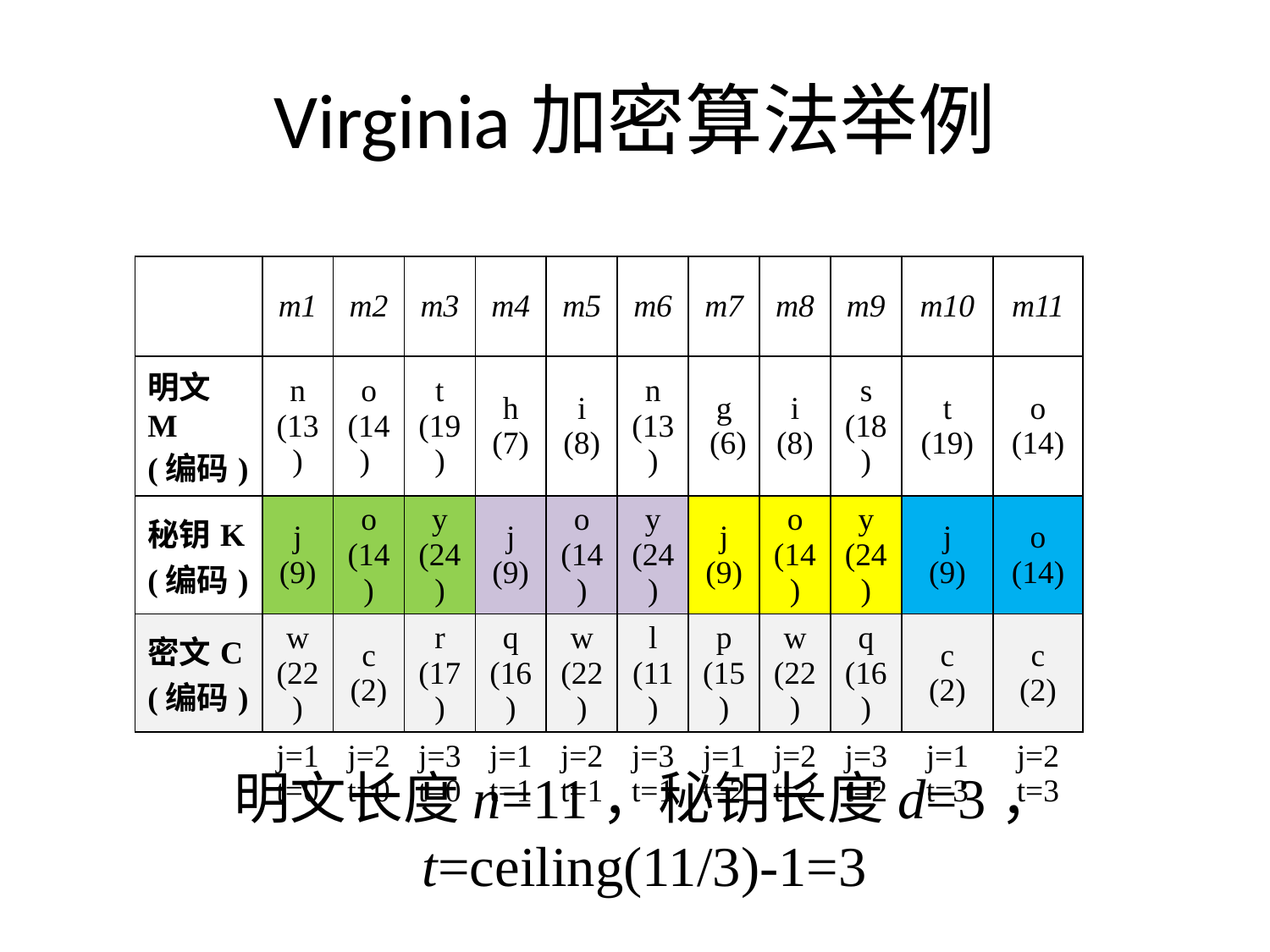

# Virginia加密算法举例
|  | m1 | m2 | m3 | m4 | m5 | m6 | m7 | m8 | m9 | m10 | m11 |
| --- | --- | --- | --- | --- | --- | --- | --- | --- | --- | --- | --- |
| 明文M (编码) | n (13) | o (14) | t (19) | h (7) | i (8) | n (13) | g (6) | i (8) | s (18) | t (19) | o (14) |
| 秘钥K (编码) | j (9) | o (14) | y (24) | j (9) | o (14) | y (24) | j (9) | o (14) | y (24) | j (9) | o (14) |
| 密文C (编码) | w (22) | c (2) | r (17) | q (16) | w (22) | l (11) | p (15) | w (22) | q (16) | c (2) | c (2) |
|  | j=1 t=0 | j=2 t=0 | j=3 t=0 | j=1 t=1 | j=2 t=1 | j=3 t=1 | j=1 t=2 | j=2 t=2 | j=3 t=2 | j=1 t=3 | j=2 t=3 |
明文长度n=11，秘钥长度d=3，
t=ceiling(11/3)-1=3